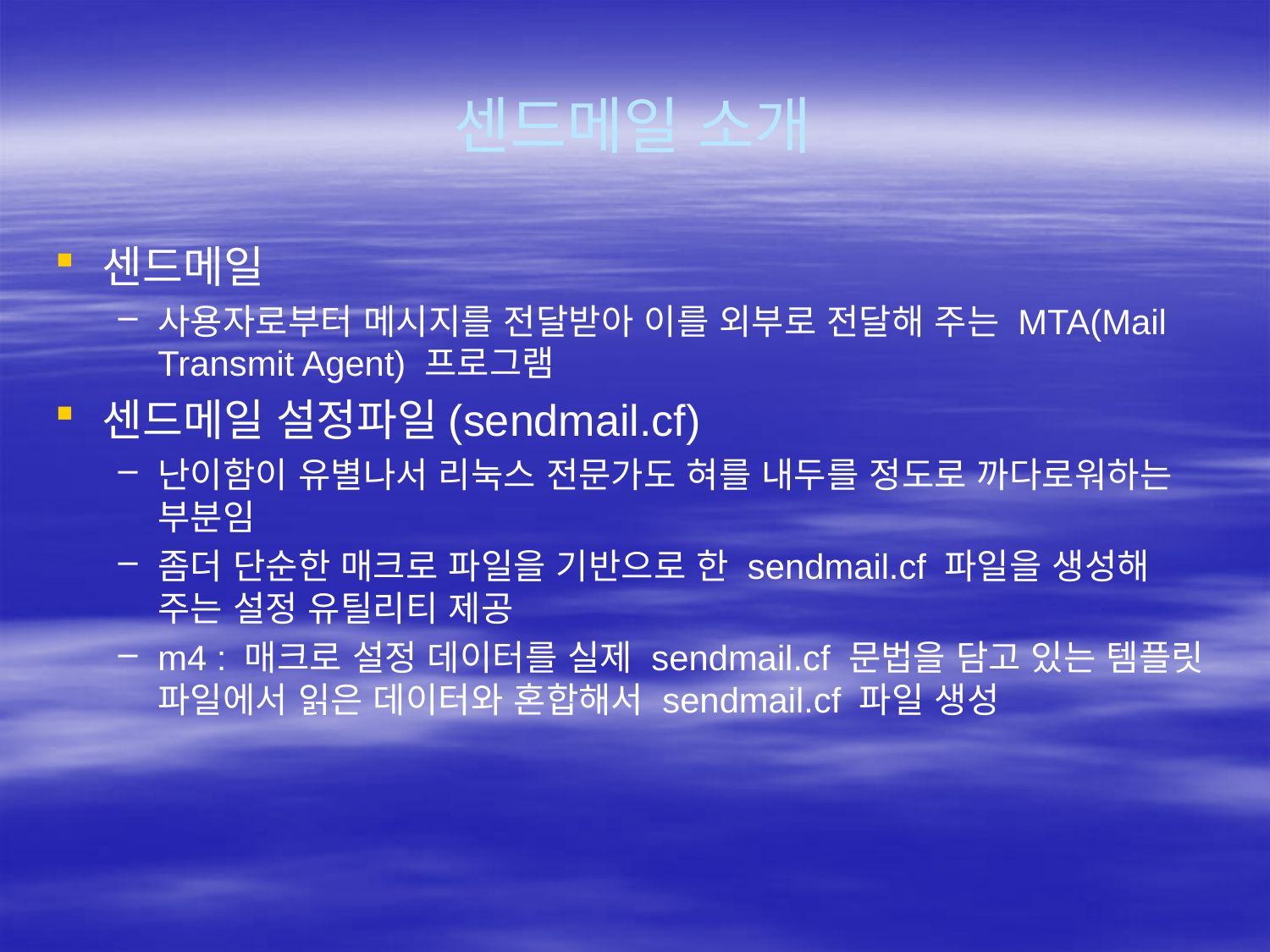

# 센드메일 소개
센드메일
사용자로부터 메시지를 전달받아 이를 외부로 전달해 주는 MTA(Mail Transmit Agent) 프로그램
센드메일 설정파일(sendmail.cf)
난이함이 유별나서 리눅스 전문가도 혀를 내두를 정도로 까다로워하는 부분임
좀더 단순한 매크로 파일을 기반으로 한 sendmail.cf 파일을 생성해 주는 설정 유틸리티 제공
m4 : 매크로 설정 데이터를 실제 sendmail.cf 문법을 담고 있는 템플릿 파일에서 읽은 데이터와 혼합해서 sendmail.cf 파일 생성